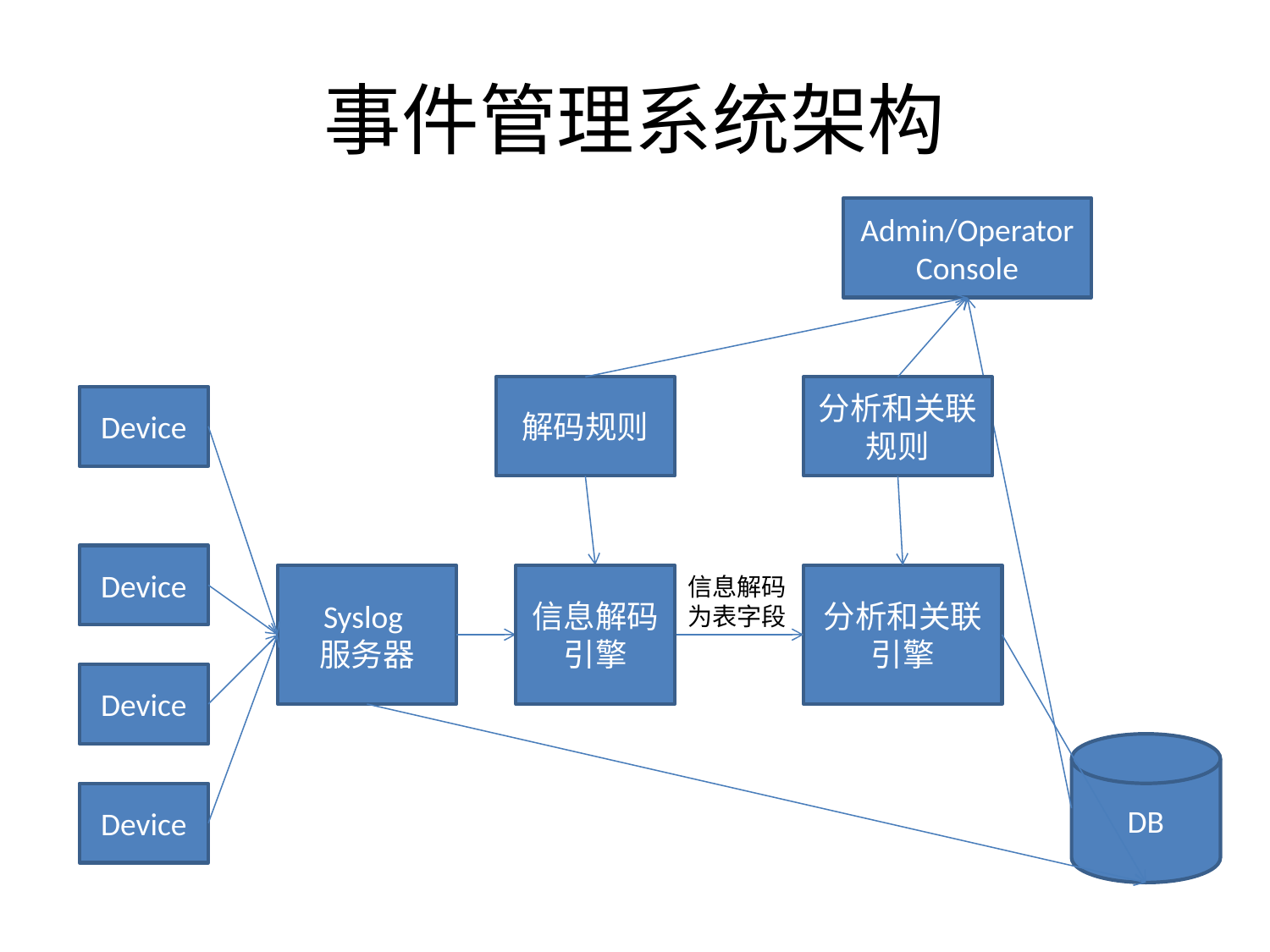

# 事件管理系统架构
Admin/Operator Console
解码规则
分析和关联规则
Device
Device
Syslog
服务器
信息解码引擎
信息解码
为表字段
分析和关联引擎
Device
DB
Device